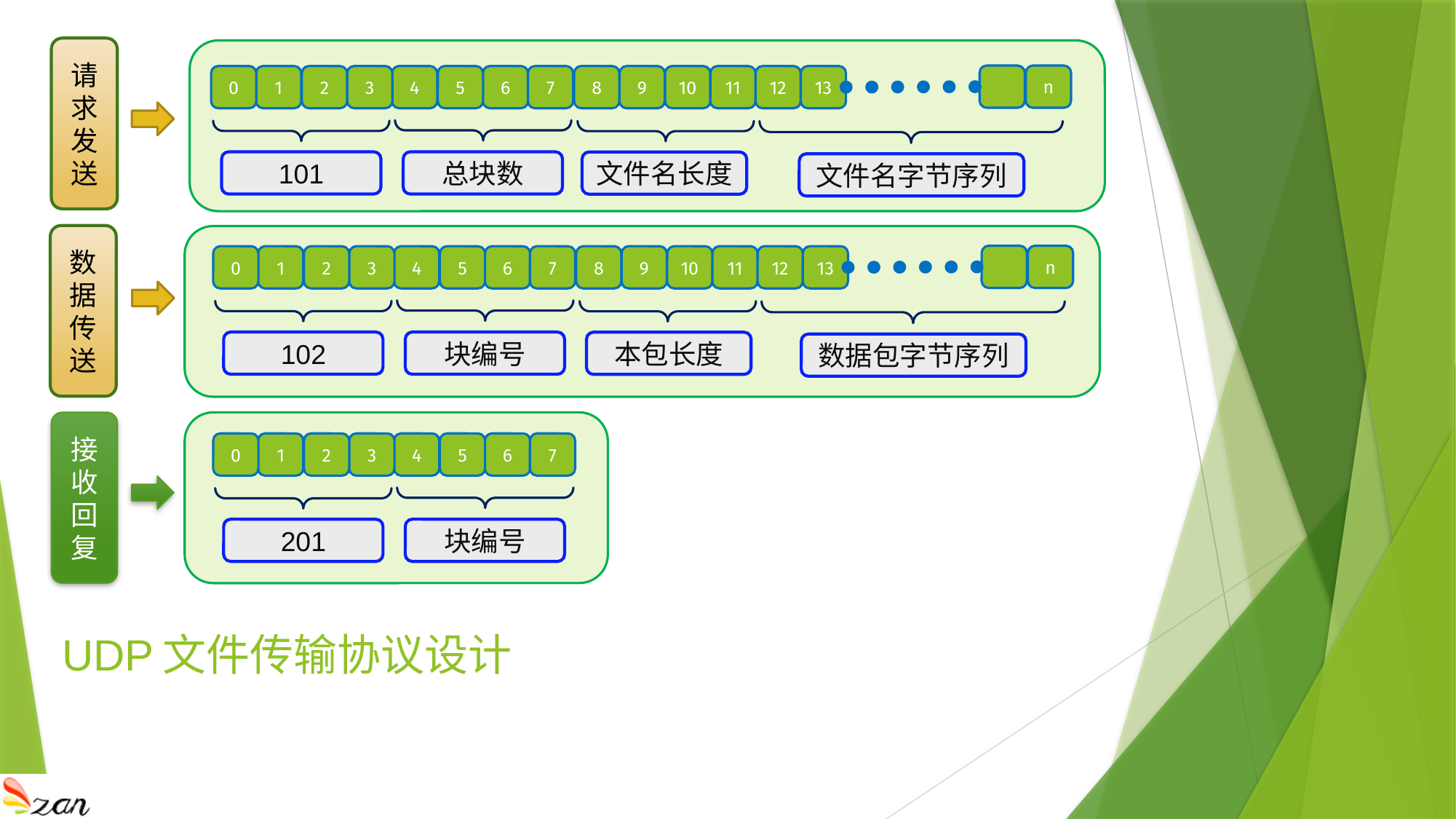

请求发送

n
0
1
2
7
13
3
8
9
10
11
12
4
5
6

101
总块数
文件名长度
文件名字节序列

数据传送

n
0
1
2
7
13
3
8
9
10
11
12
4
5
6

102
块编号
本包长度
数据包字节序列

接收回复

0
1
2
7
3
4
5
6

201
块编号
UDP文件传输协议设计